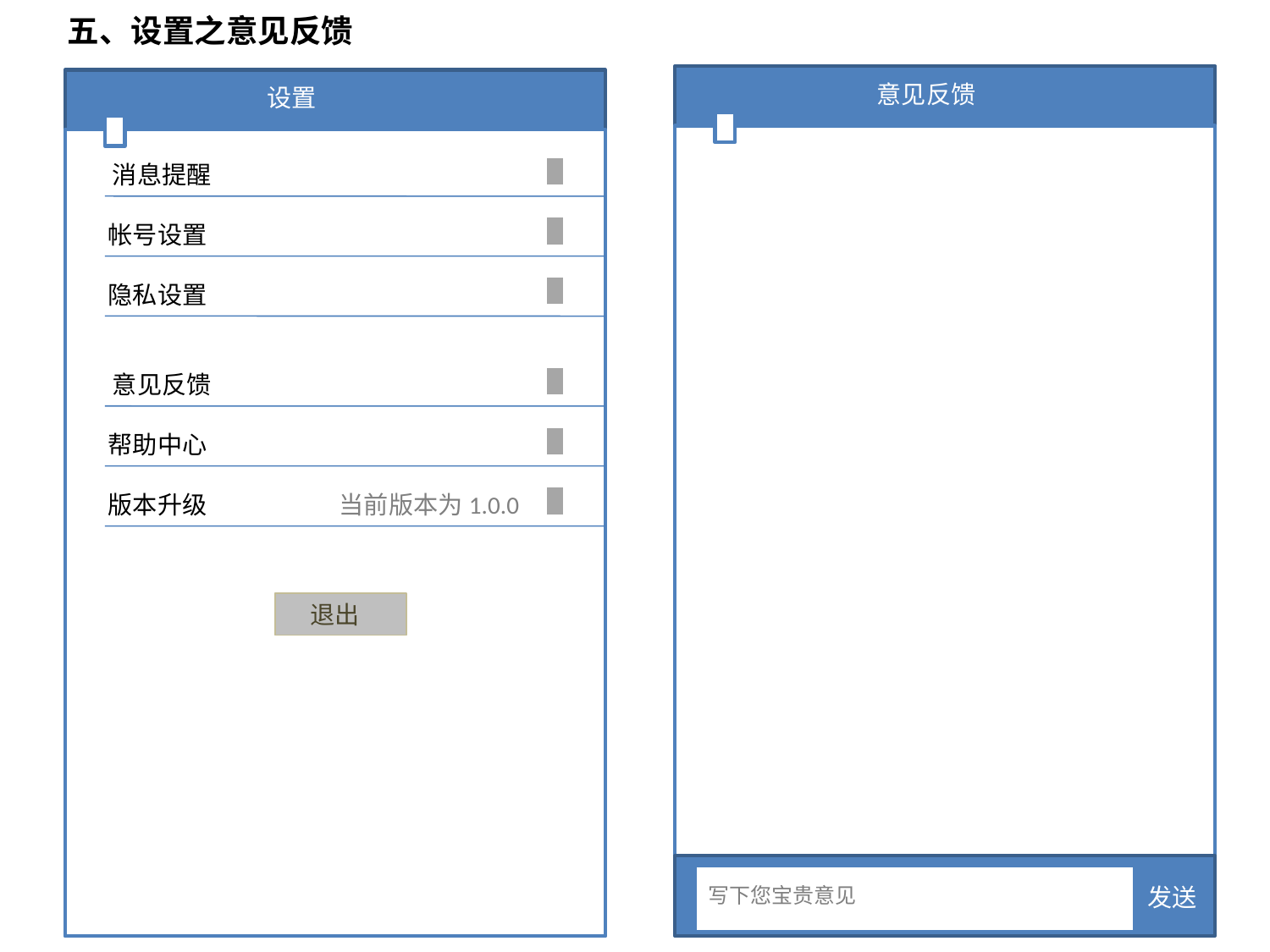

五、设置之意见反馈

意见反馈

设置

消息提醒

帐号设置

隐私设置

意见反馈

帮助中心

版本升级
当前版本为1.0.0

   退出

写下您宝贵意见
发送